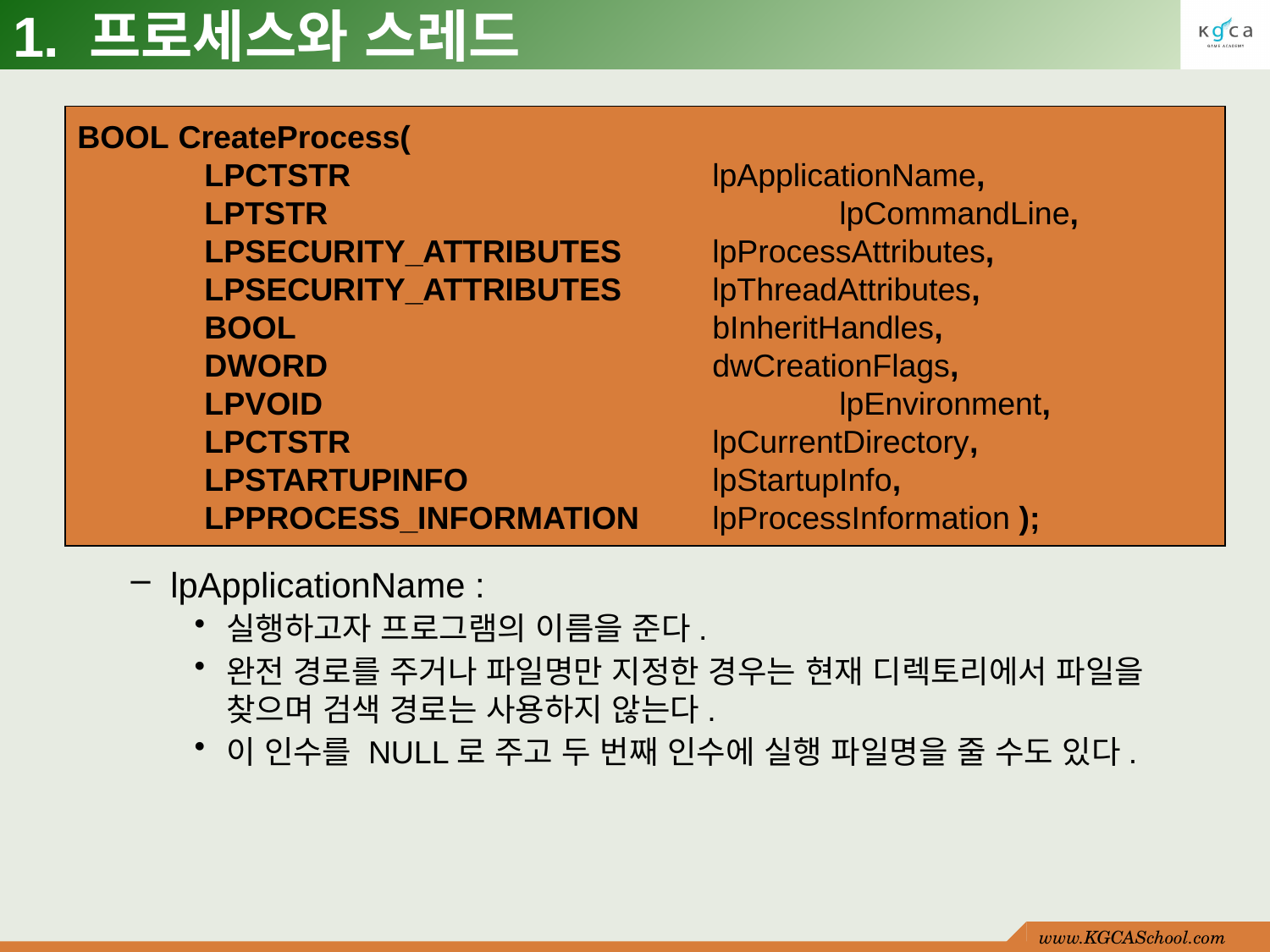

# 1. 프로세스와 스레드
BOOL CreateProcess(
	LPCTSTR 			lpApplicationName,
	LPTSTR 				lpCommandLine,
	LPSECURITY_ATTRIBUTES 	lpProcessAttributes,
	LPSECURITY_ATTRIBUTES 	lpThreadAttributes,
	BOOL 				bInheritHandles,
	DWORD 			dwCreationFlags,
	LPVOID 				lpEnvironment,
	LPCTSTR 			lpCurrentDirectory,
	LPSTARTUPINFO 		lpStartupInfo,
	LPPROCESS_INFORMATION 	lpProcessInformation );
lpApplicationName :
실행하고자 프로그램의 이름을 준다.
완전 경로를 주거나 파일명만 지정한 경우는 현재 디렉토리에서 파일을 찾으며 검색 경로는 사용하지 않는다.
이 인수를 NULL로 주고 두 번째 인수에 실행 파일명을 줄 수도 있다.